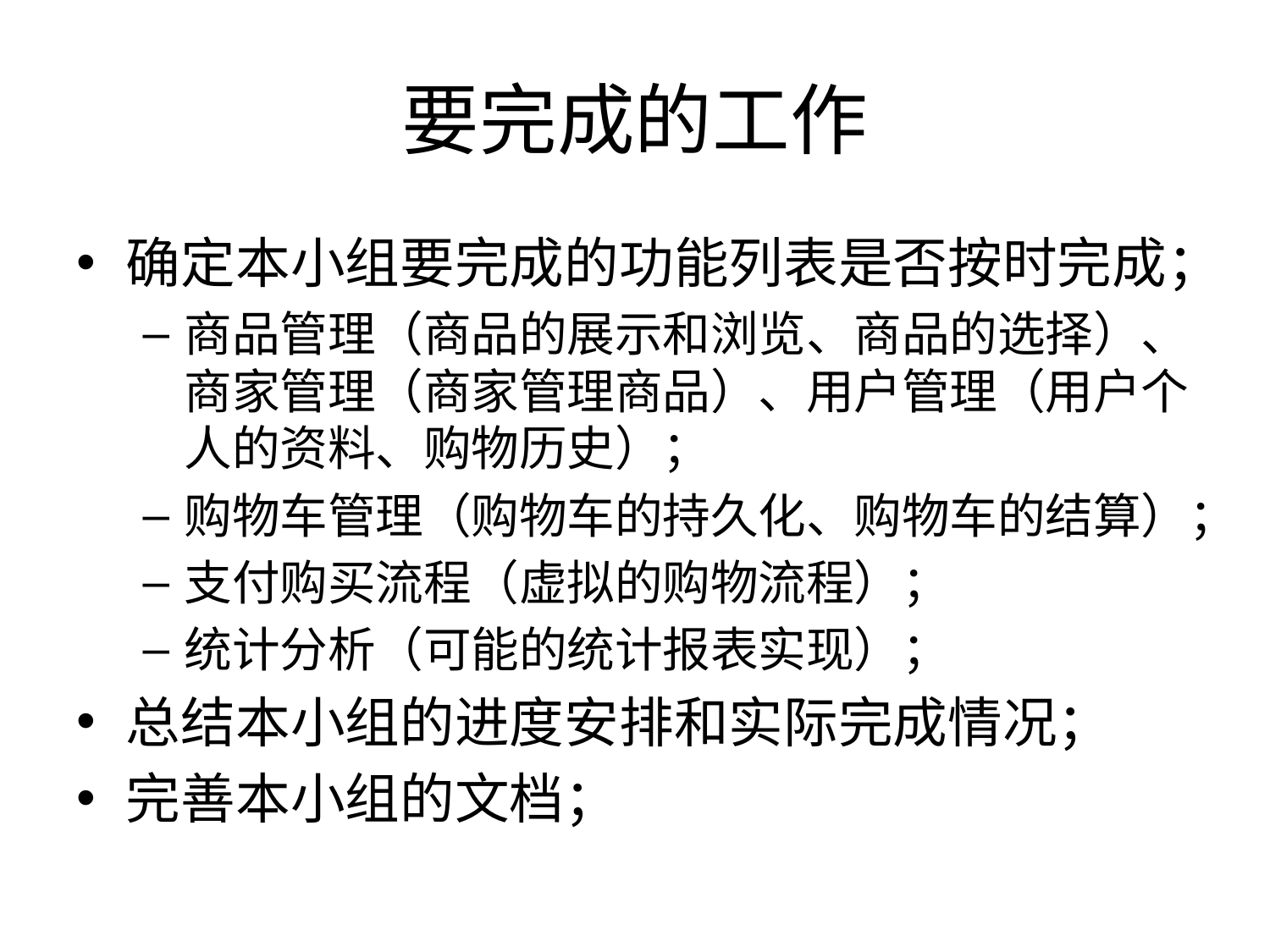

# 要完成的工作
确定本小组要完成的功能列表是否按时完成；
商品管理（商品的展示和浏览、商品的选择）、商家管理（商家管理商品）、用户管理（用户个人的资料、购物历史）；
购物车管理（购物车的持久化、购物车的结算）；
支付购买流程（虚拟的购物流程）；
统计分析（可能的统计报表实现）；
总结本小组的进度安排和实际完成情况；
完善本小组的文档；